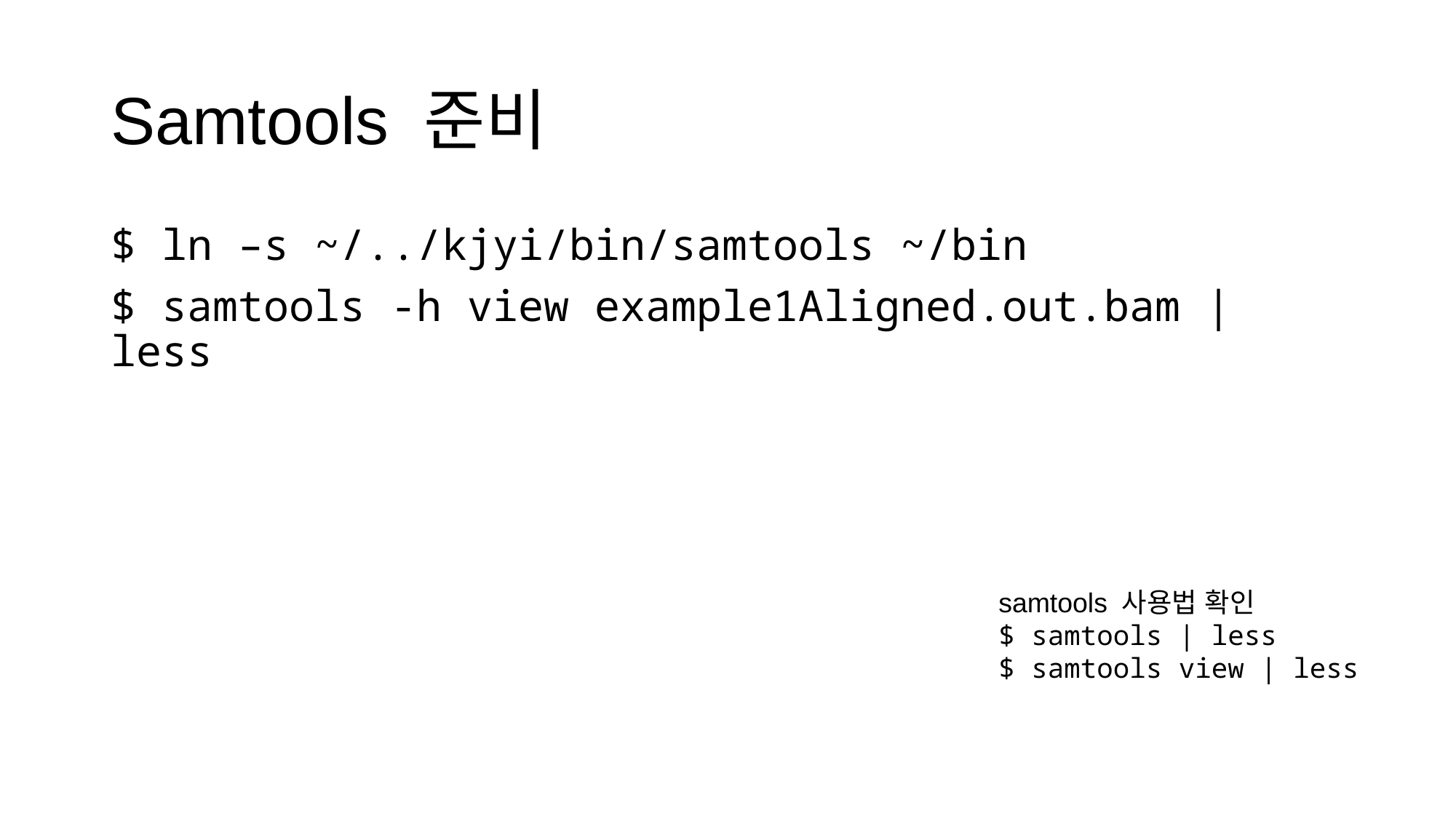

# Samtools 준비
$ ln –s ~/../kjyi/bin/samtools ~/bin
$ samtools -h view example1Aligned.out.bam | less
samtools 사용법 확인
$ samtools | less
$ samtools view | less